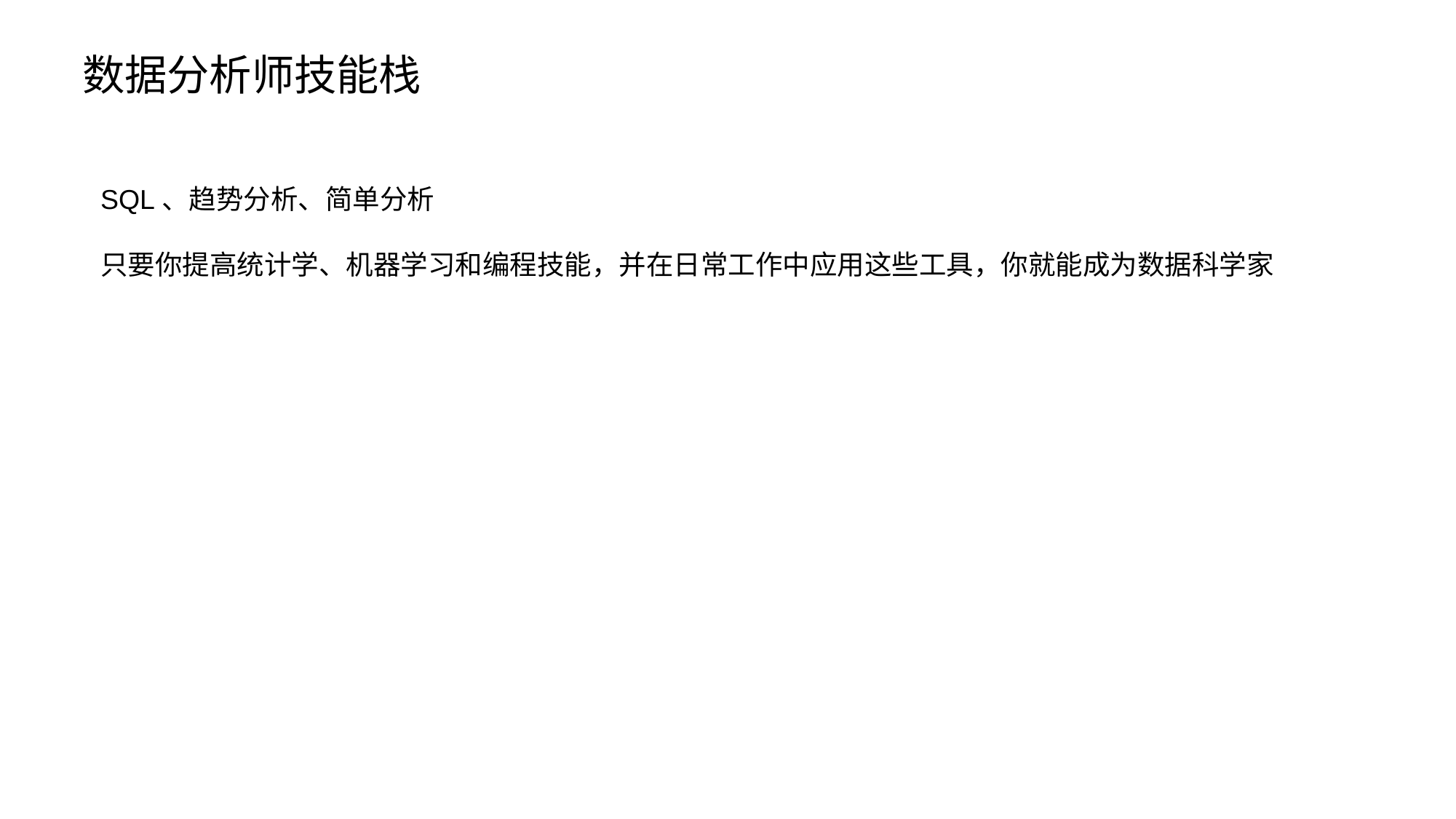

数据分析师技能栈
SQL、趋势分析、简单分析

只要你提高统计学、机器学习和编程技能，并在日常工作中应用这些工具，你就能成为数据科学家